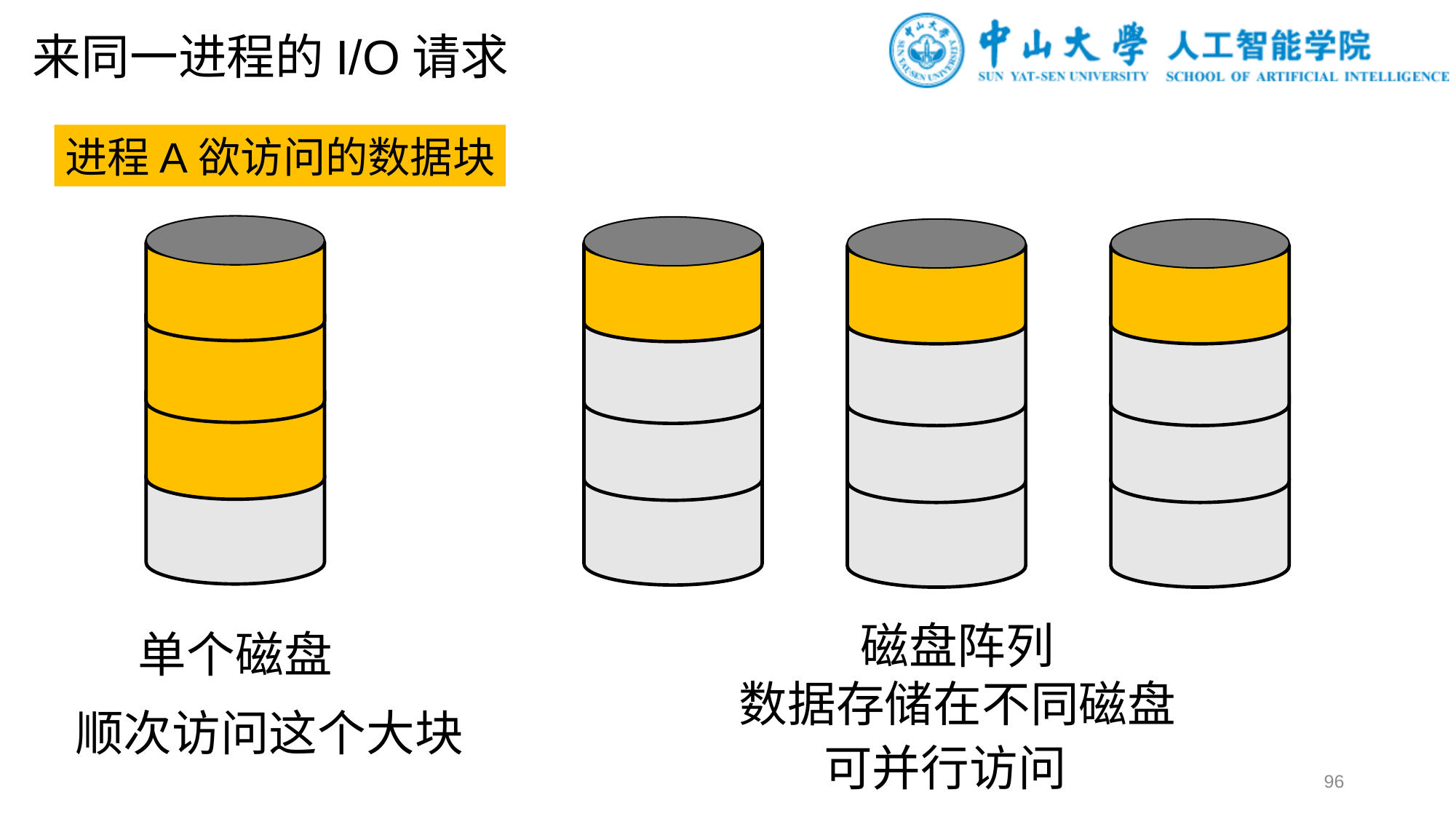

来同一进程的I/O请求
进程A欲访问的数据块

磁盘阵列
数据存储在不同磁盘
单个磁盘
顺次访问这个大块
可并行访问
96